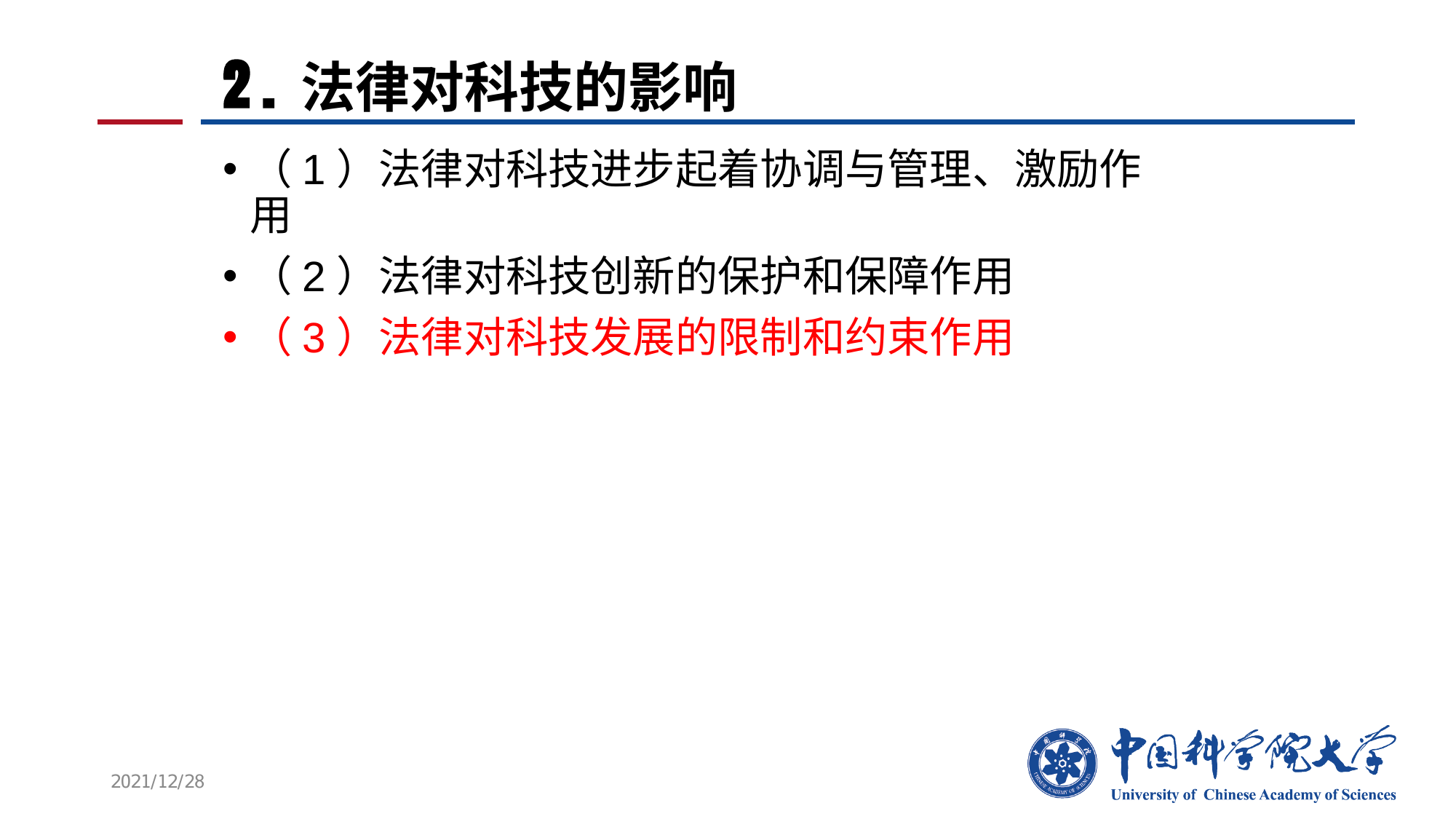

# 2 . 法律对科技的影响
（1）法律对科技进步起着协调与管理、激励作用
（2）法律对科技创新的保护和保障作用
（3）法律对科技发展的限制和约束作用

2021/12/28